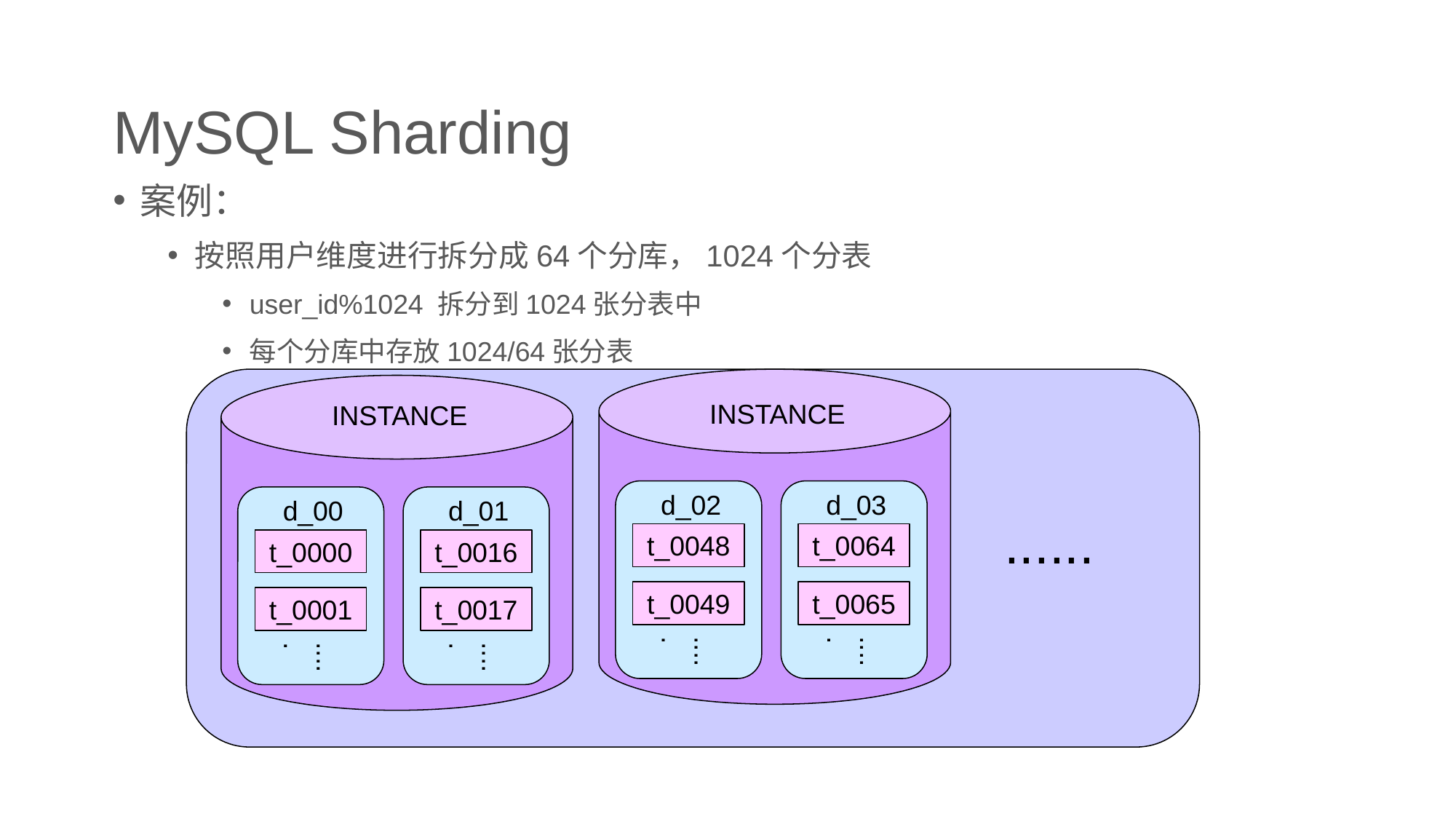

# MySQL Sharding
案例：
按照用户维度进行拆分成64个分库，1024个分表
user_id%1024 拆分到1024张分表中
每个分库中存放1024/64张分表

INSTANCE
INSTANCE

d_02
d_03

d_00
d_01
......
t_0048
t_0064
t_0000
t_0016
t_0049
t_0065
t_0001
t_0017
.....
.....
.....
.....